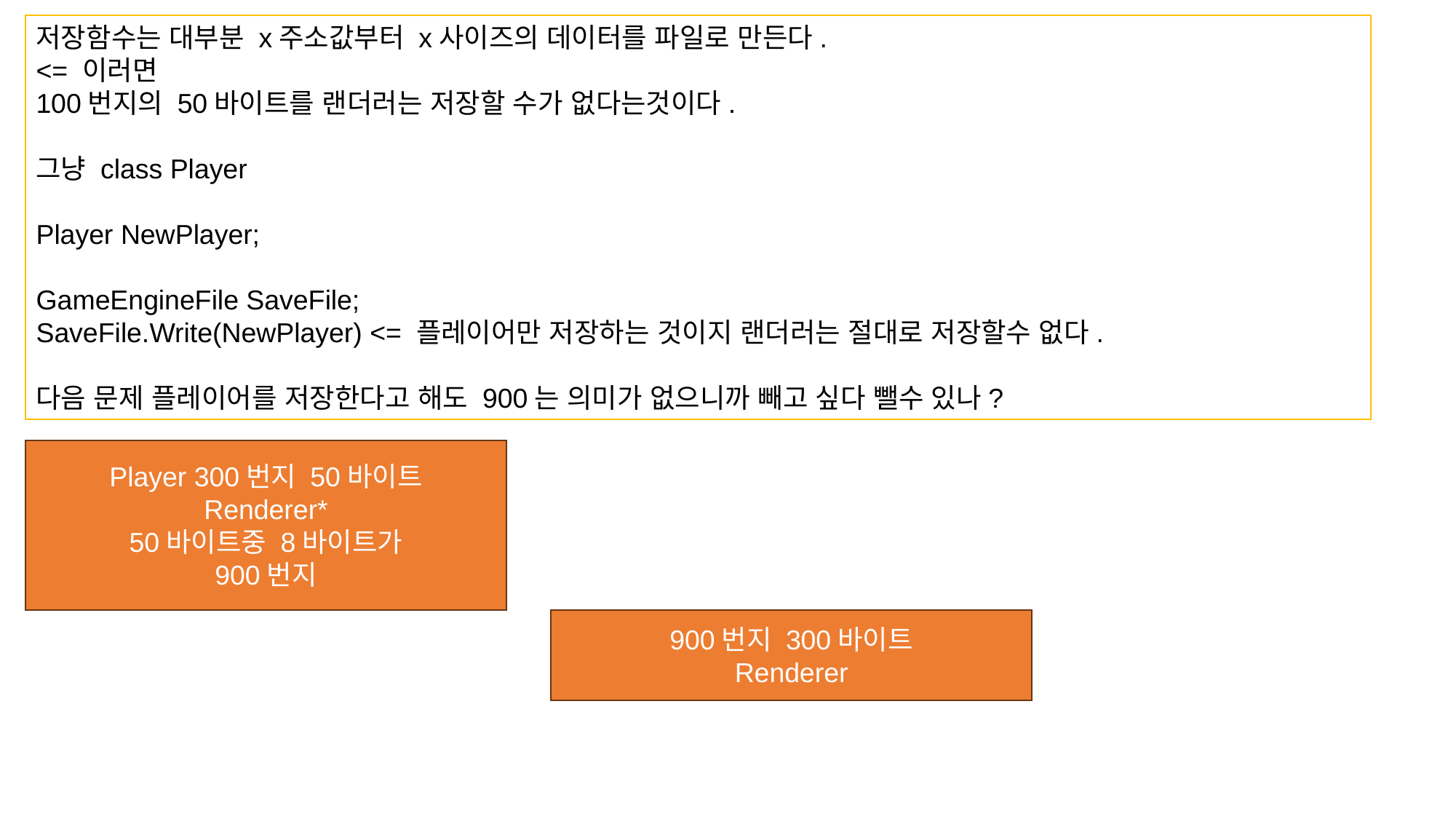

저장함수는 대부분 x주소값부터 x사이즈의 데이터를 파일로 만든다.
<= 이러면
100번지의 50바이트를 랜더러는 저장할 수가 없다는것이다.

그냥 class Player

Player NewPlayer;

GameEngineFile SaveFile;
SaveFile.Write(NewPlayer) <= 플레이어만 저장하는 것이지 랜더러는 절대로 저장할수 없다.

다음 문제 플레이어를 저장한다고 해도 900는 의미가 없으니까 빼고 싶다 뺄수 있나?
Player 300번지 50바이트
Renderer*
50바이트중 8바이트가
900번지
900번지 300바이트
Renderer